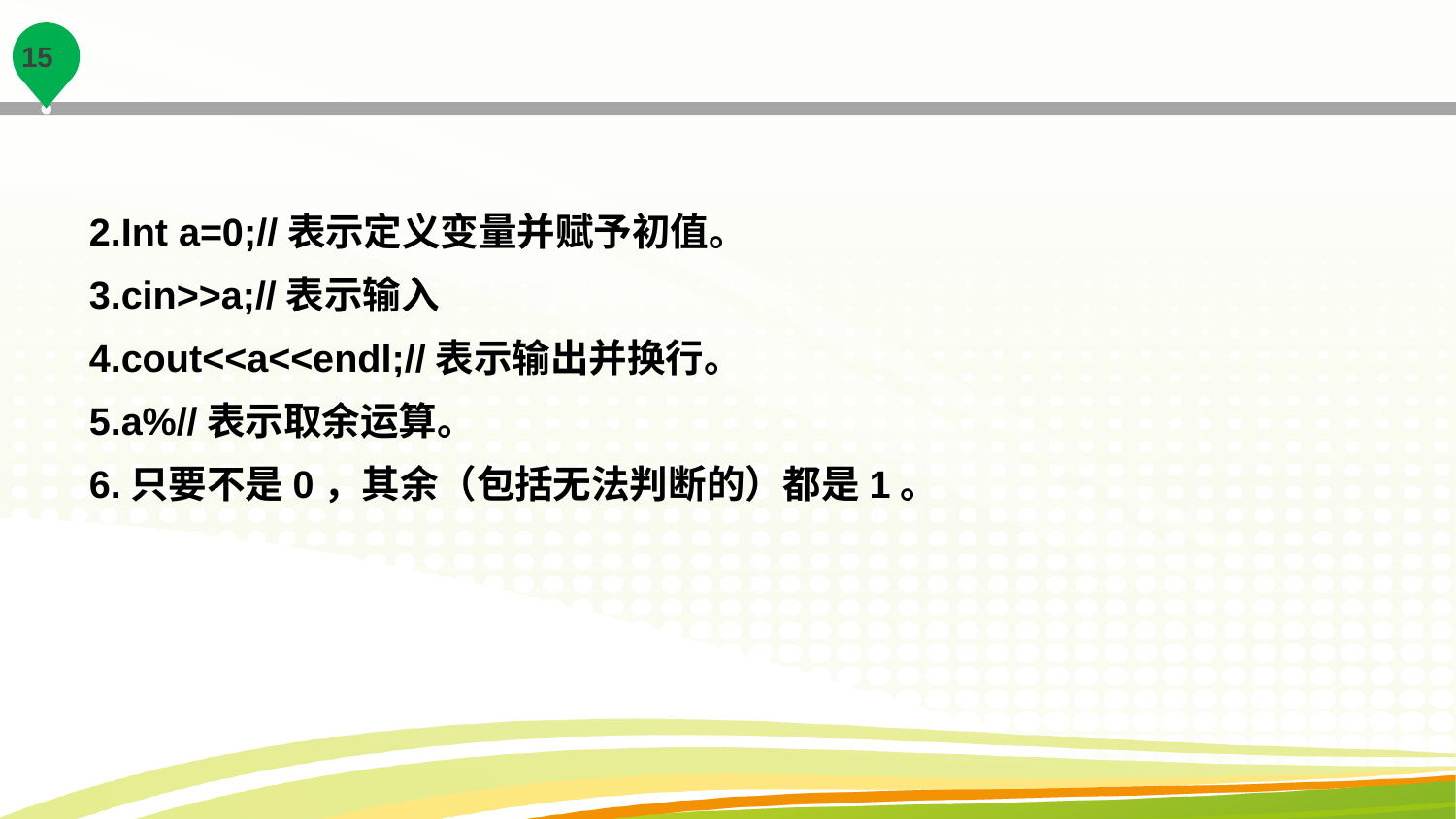

2.Int a=0;//表示定义变量并赋予初值。
3.cin>>a;//表示输入
4.cout<<a<<endl;//表示输出并换行。
5.a%//表示取余运算。
6.只要不是0，其余（包括无法判断的）都是1。